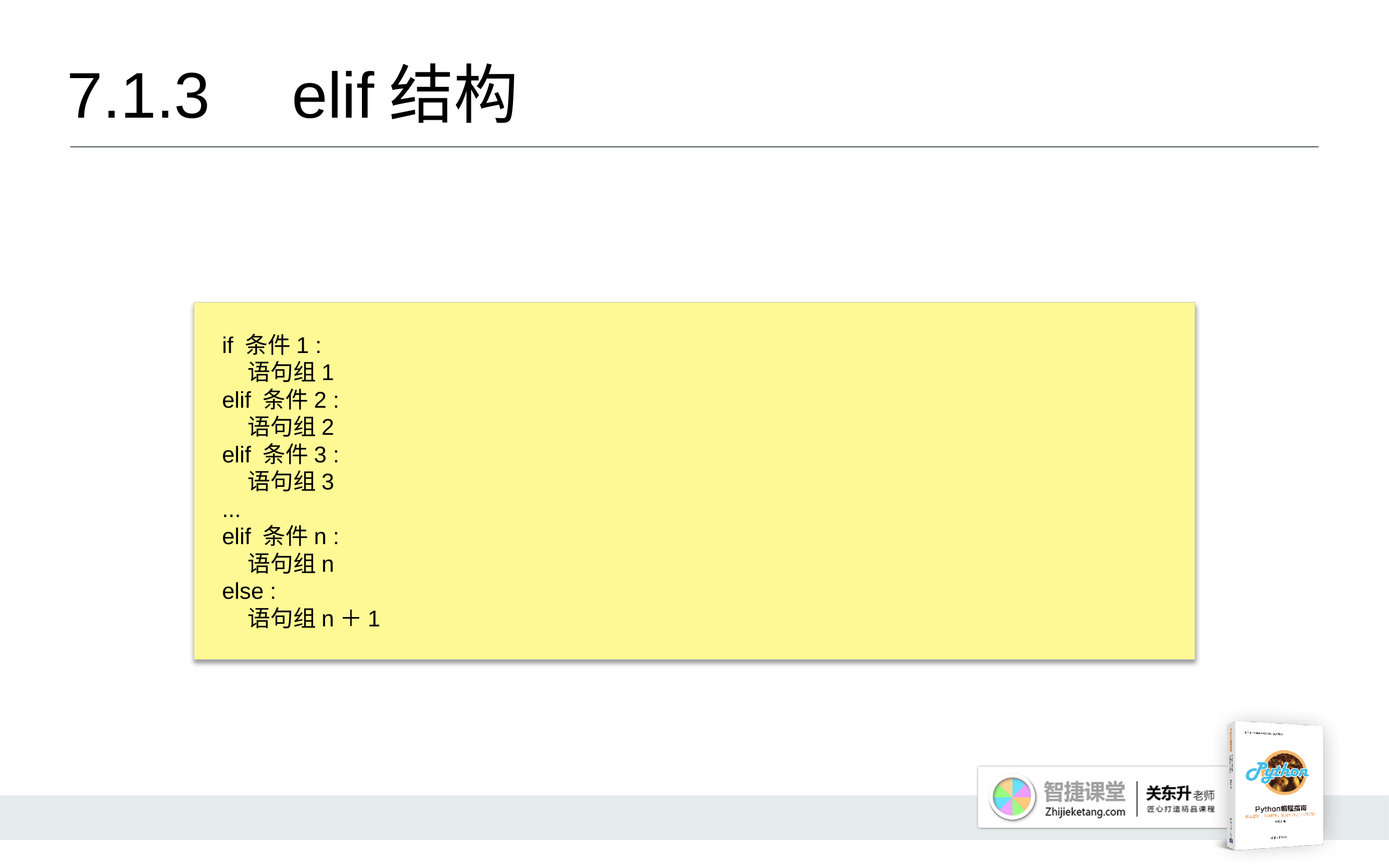

# 7.1.3 	elif结构
if 条件1 :
    语句组1
elif 条件2 :
    语句组2
elif 条件3 :
    语句组3
...
elif 条件n :
    语句组n
else :
    语句组n＋1